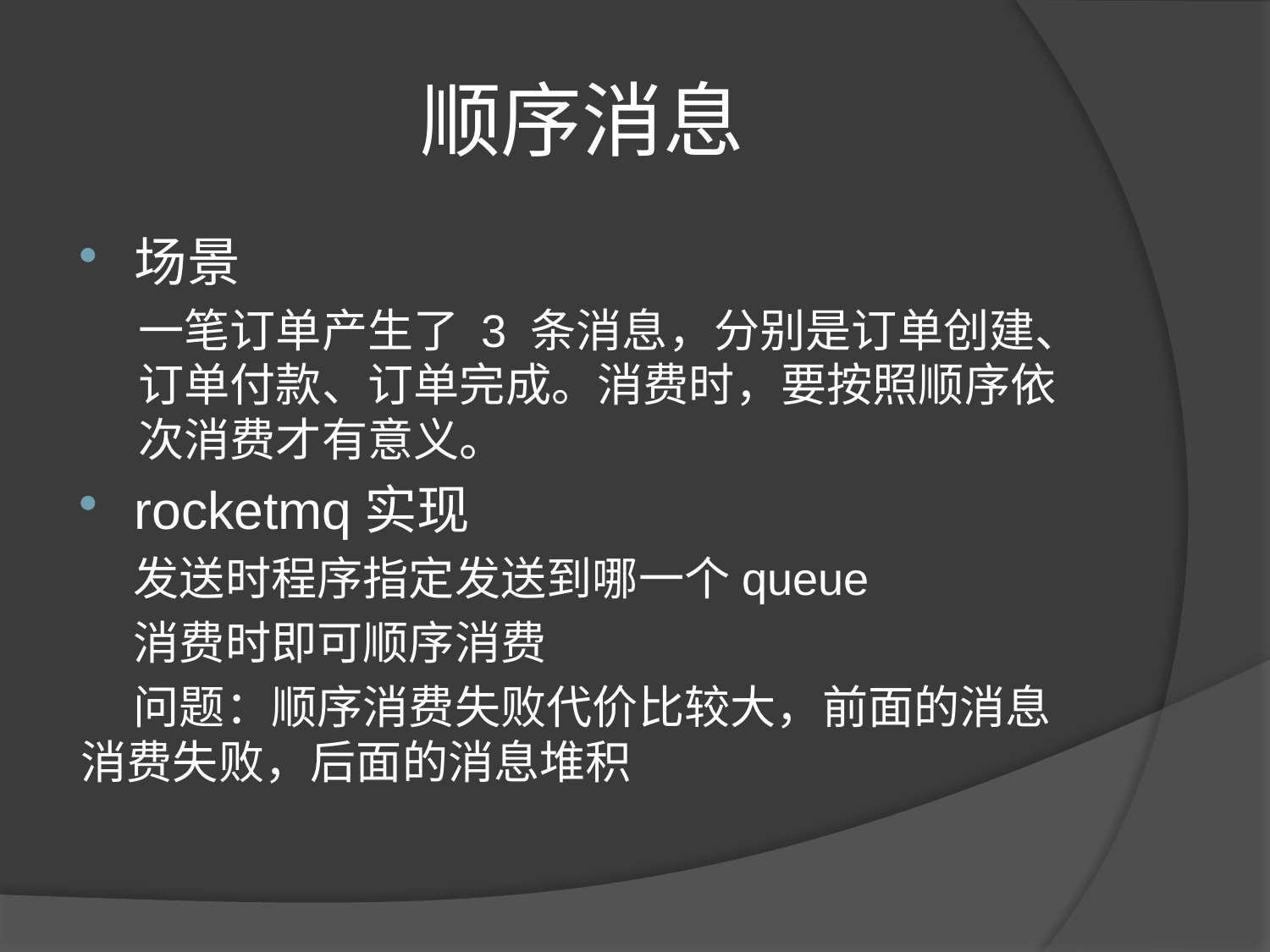

# 顺序消息
场景
一笔订单产生了 3 条消息，分别是订单创建、订单付款、订单完成。消费时，要按照顺序依次消费才有意义。
rocketmq实现
    发送时程序指定发送到哪一个queue
    消费时即可顺序消费
    问题：顺序消费失败代价比较大，前面的消息消费失败，后面的消息堆积